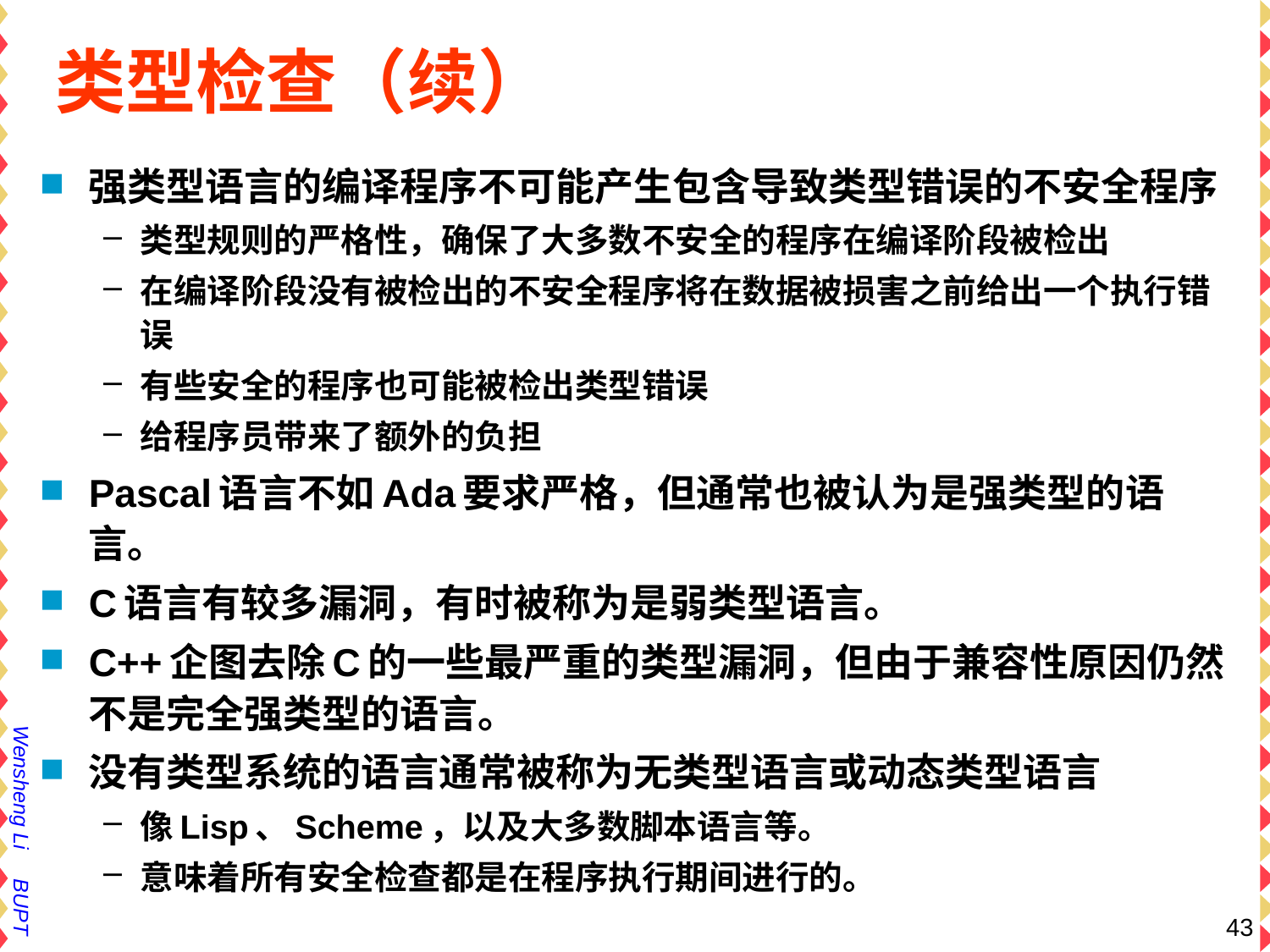

# 类型检查（续）
强类型语言的编译程序不可能产生包含导致类型错误的不安全程序
类型规则的严格性，确保了大多数不安全的程序在编译阶段被检出
在编译阶段没有被检出的不安全程序将在数据被损害之前给出一个执行错误
有些安全的程序也可能被检出类型错误
给程序员带来了额外的负担
Pascal语言不如Ada要求严格，但通常也被认为是强类型的语言。
C语言有较多漏洞，有时被称为是弱类型语言。
C++企图去除C的一些最严重的类型漏洞，但由于兼容性原因仍然不是完全强类型的语言。
没有类型系统的语言通常被称为无类型语言或动态类型语言
像Lisp、Scheme，以及大多数脚本语言等。
意味着所有安全检查都是在程序执行期间进行的。
43